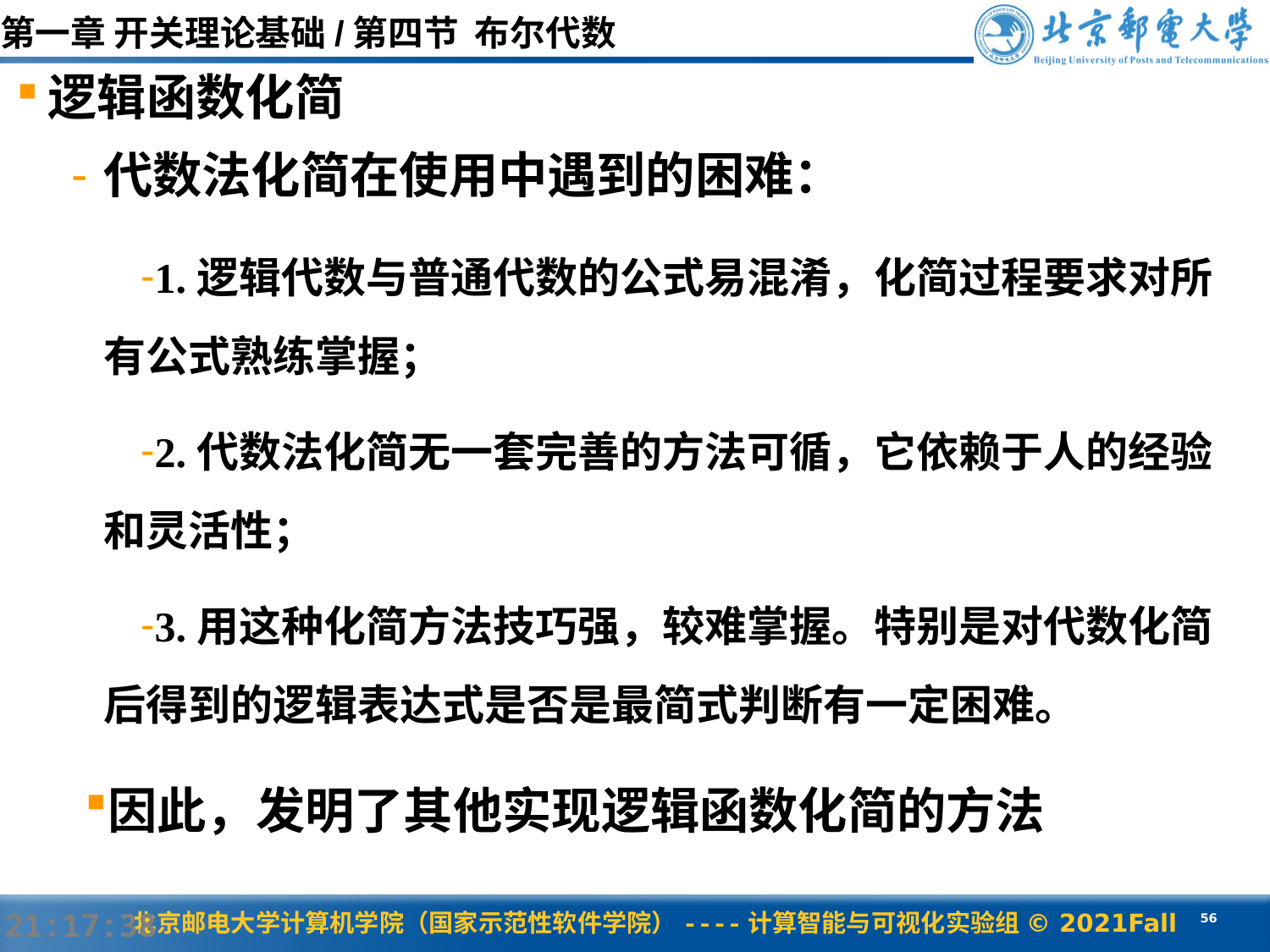

第一章 开关理论基础/第四节  布尔代数
逻辑函数化简
代数法化简在使用中遇到的困难：
1.逻辑代数与普通代数的公式易混淆，化简过程要求对所	有公式熟练掌握；
2.代数法化简无一套完善的方法可循，它依赖于人的经验	和灵活性；
3.用这种化简方法技巧强，较难掌握。特别是对代数化简	后得到的逻辑表达式是否是最简式判断有一定困难。
因此，发明了其他实现逻辑函数化简的方法